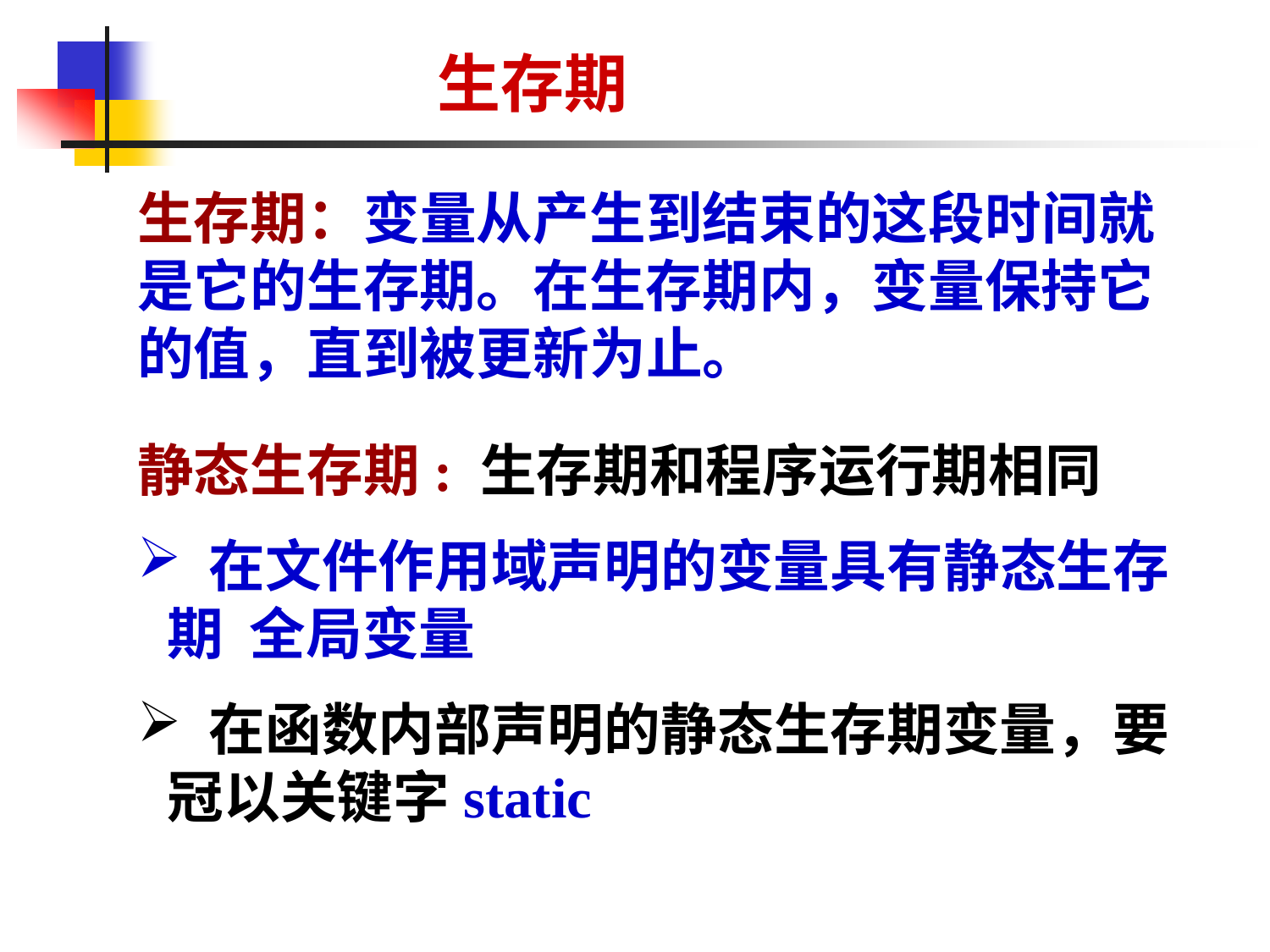

生存期
生存期：变量从产生到结束的这段时间就是它的生存期。在生存期内，变量保持它的值，直到被更新为止。

静态生存期: 生存期和程序运行期相同
 在文件作用域声明的变量具有静态生存期  全局变量
 在函数内部声明的静态生存期变量，要冠以关键字static